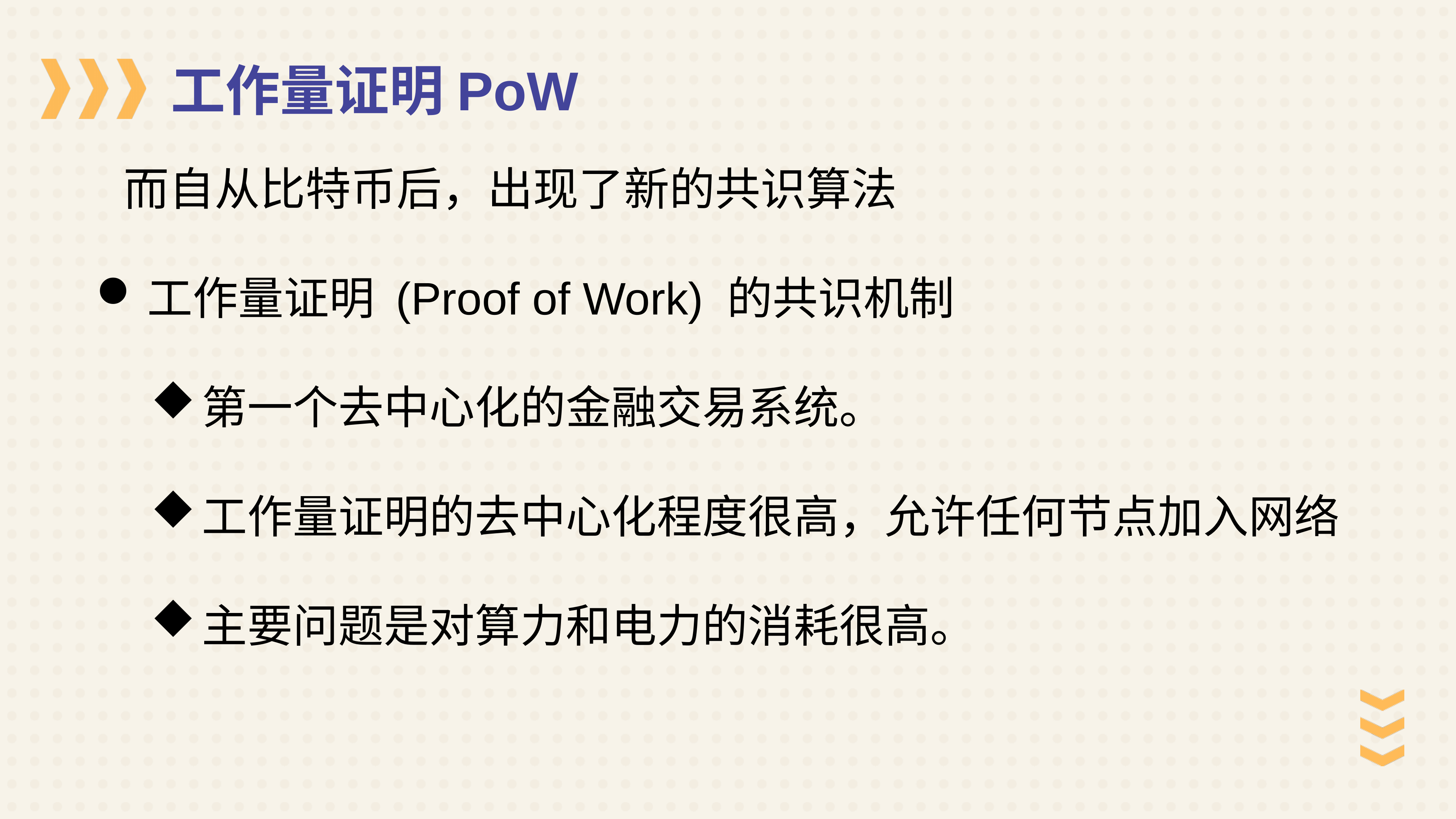

工作量证明PoW
	而自从比特币后，出现了新的共识算法

工作量证明 (Proof of Work) 的共识机制

第一个去中心化的金融交易系统。

工作量证明的去中心化程度很高，允许任何节点加入网络

主要问题是对算力和电力的消耗很高。